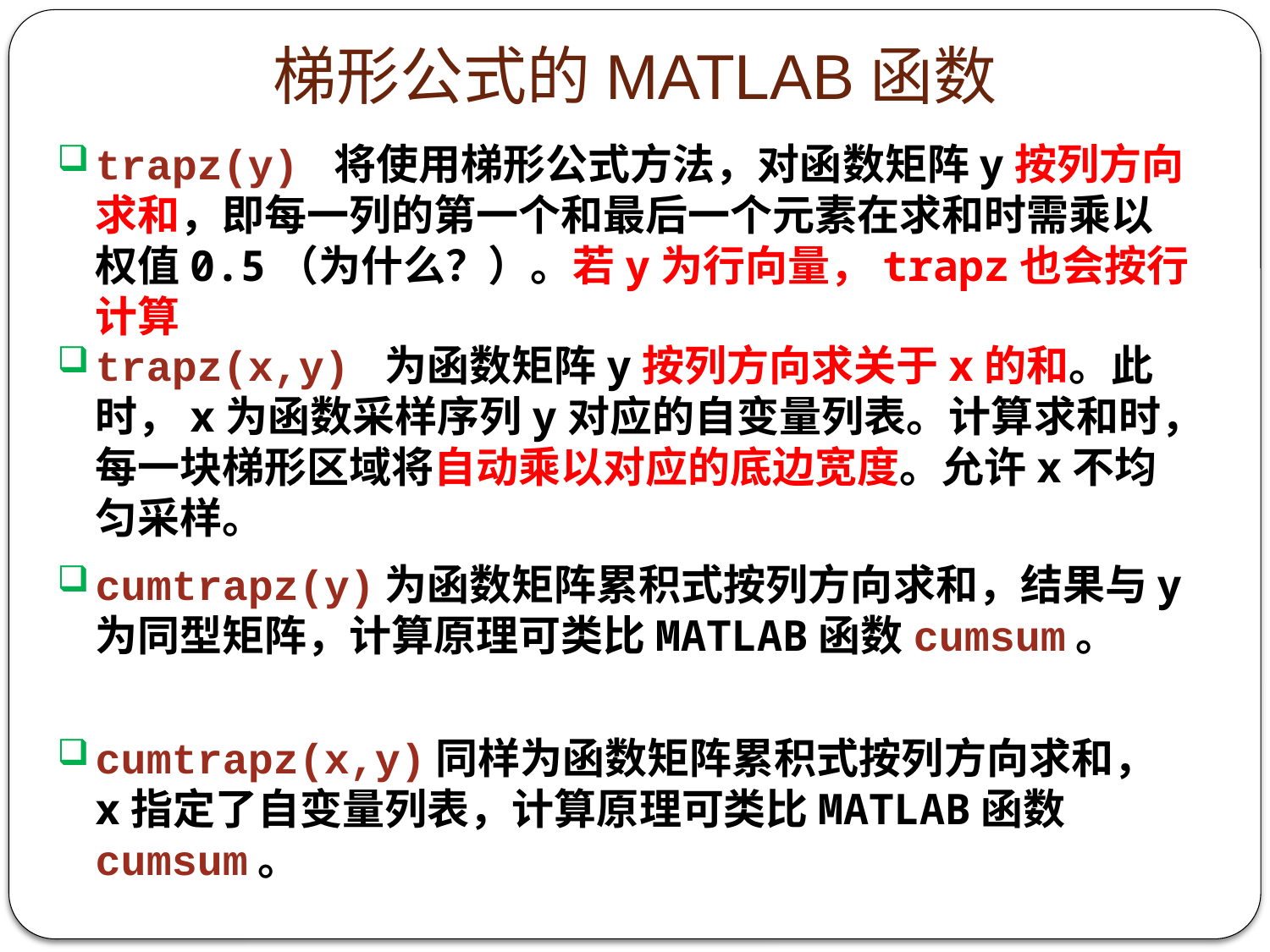

# 梯形公式的MATLAB函数
trapz(y) 将使用梯形公式方法，对函数矩阵y按列方向求和，即每一列的第一个和最后一个元素在求和时需乘以权值0.5（为什么？）。若y为行向量，trapz也会按行计算
trapz(x,y) 为函数矩阵y按列方向求关于x的和。此时，x为函数采样序列y对应的自变量列表。计算求和时，每一块梯形区域将自动乘以对应的底边宽度。允许x不均匀采样。
cumtrapz(y)为函数矩阵累积式按列方向求和，结果与y为同型矩阵，计算原理可类比MATLAB函数cumsum。
cumtrapz(x,y)同样为函数矩阵累积式按列方向求和，x指定了自变量列表，计算原理可类比MATLAB函数cumsum。